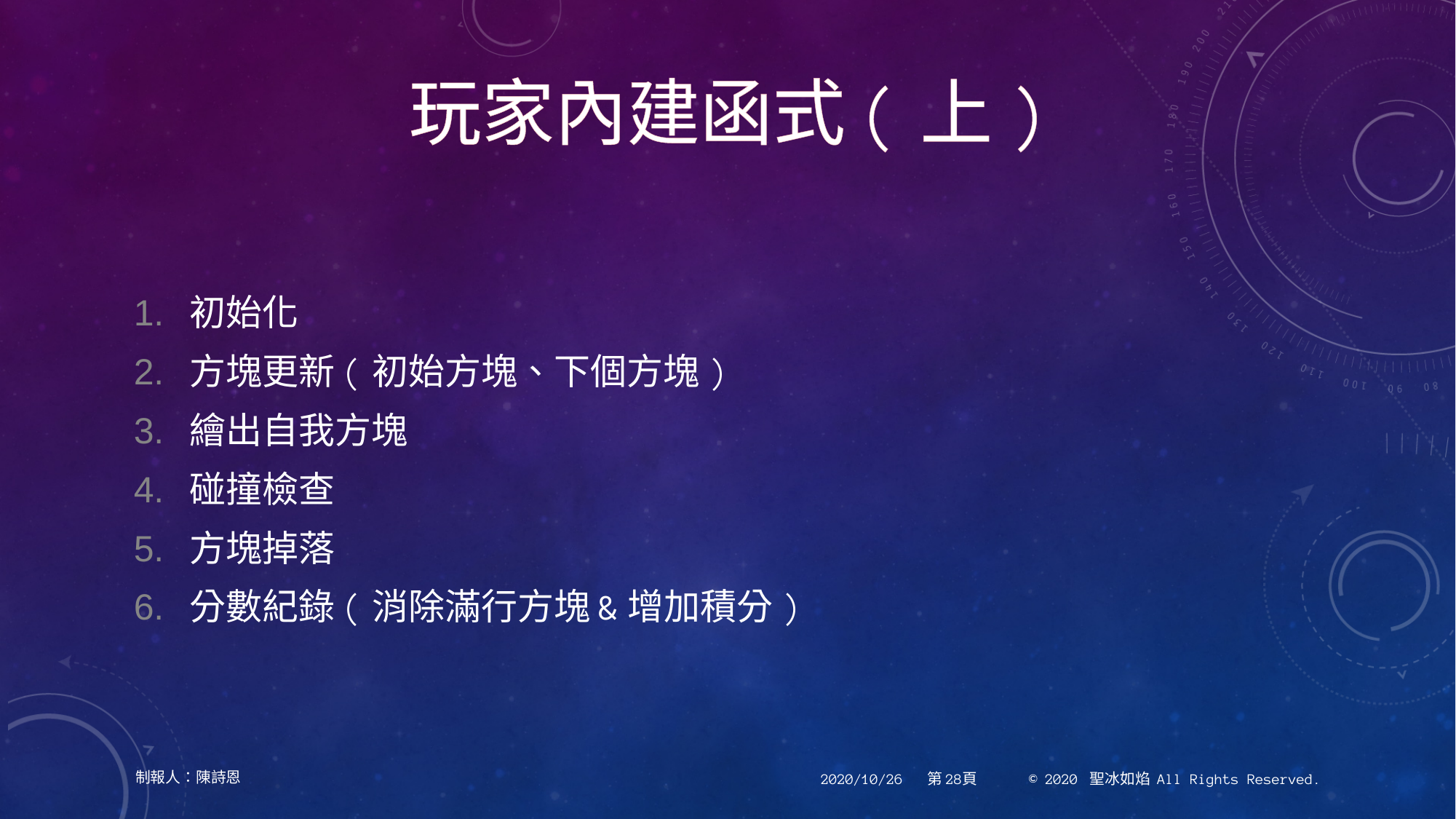

# 玩家內建函式(上)
初始化
方塊更新(初始方塊、下個方塊)
繪出自我方塊
碰撞檢查
方塊掉落
分數紀錄(消除滿行方塊&增加積分)
第28頁
制報人：陳詩恩
2020/10/26